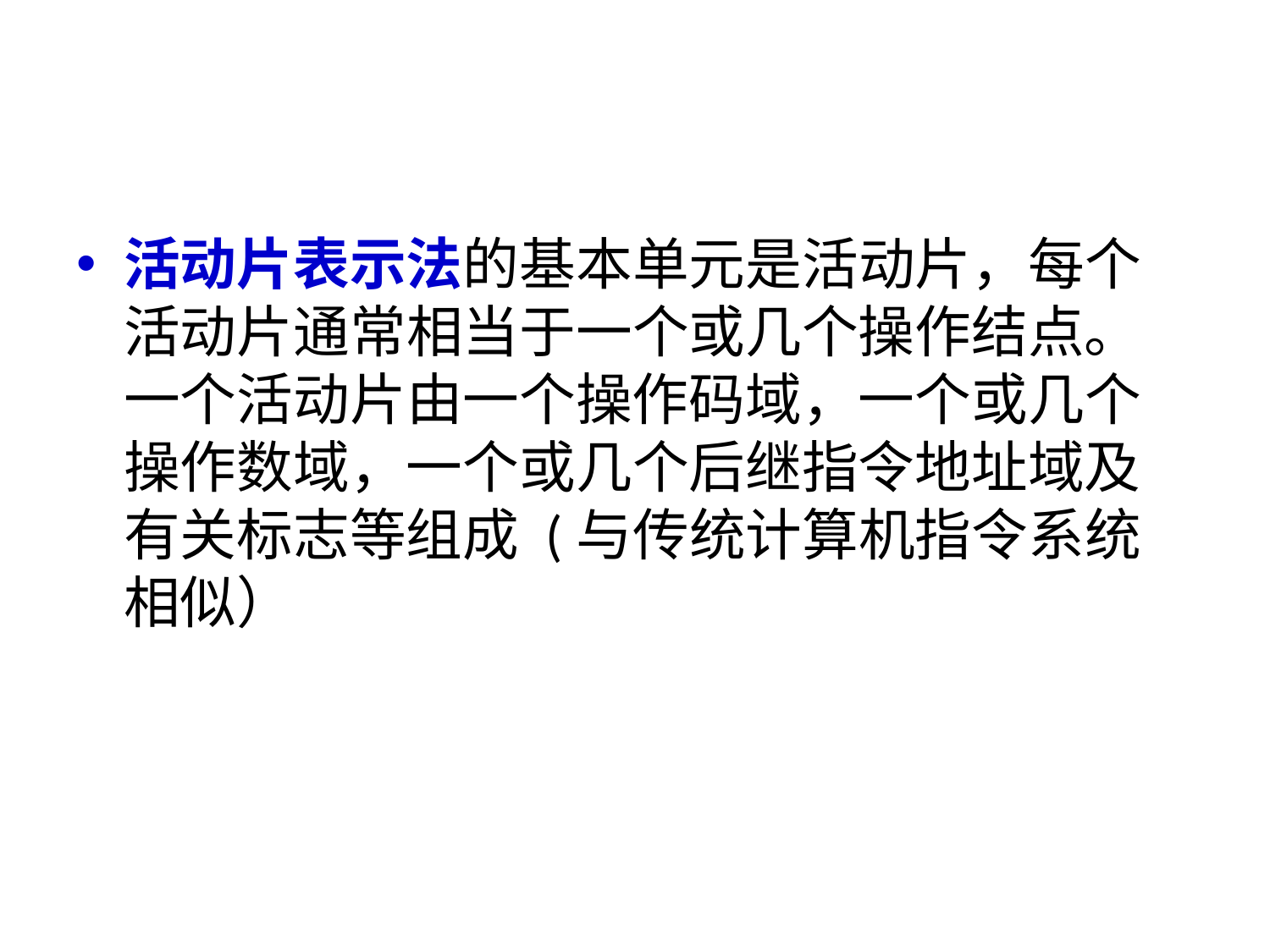

活动片表示法的基本单元是活动片，每个活动片通常相当于一个或几个操作结点。一个活动片由一个操作码域，一个或几个操作数域，一个或几个后继指令地址域及有关标志等组成 (与传统计算机指令系统相似）